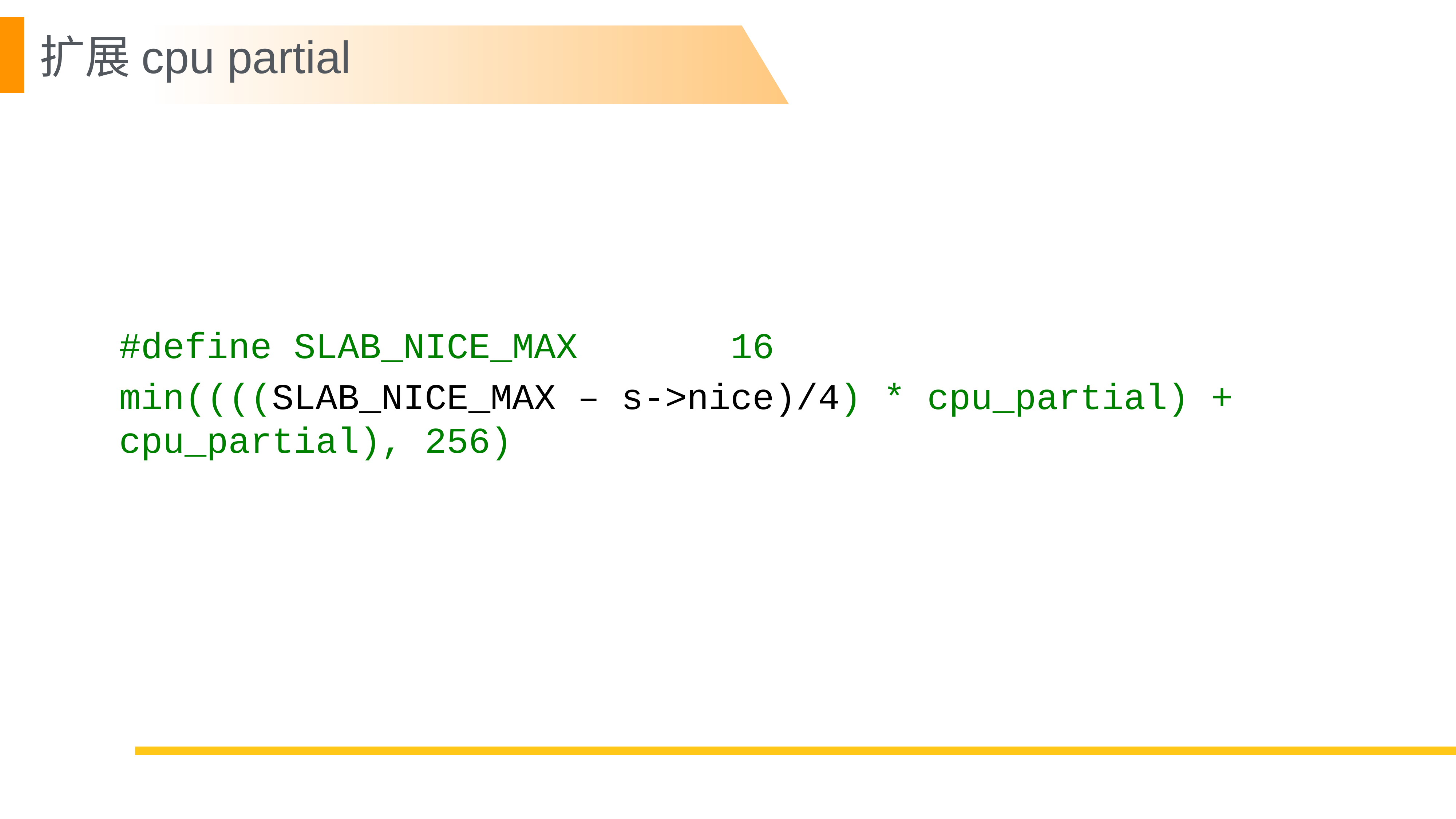

扩展cpu partial

#define SLAB_NICE_MAX       16
min((((SLAB_NICE_MAX – s->nice)/4) * cpu_partial) + cpu_partial), 256)